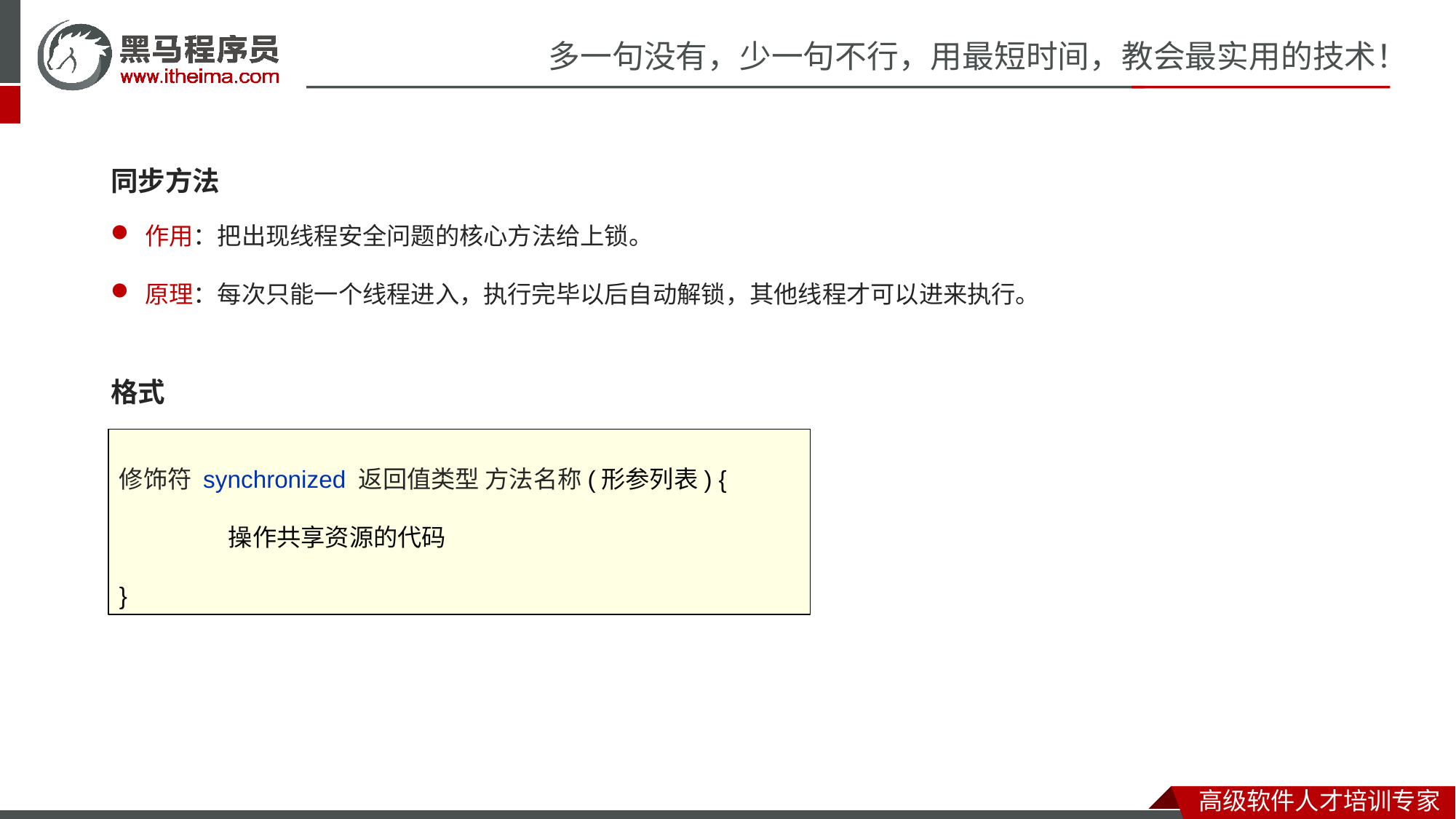

同步方法
作用：把出现线程安全问题的核心方法给上锁。
原理：每次只能一个线程进入，执行完毕以后自动解锁，其他线程才可以进来执行。
格式
修饰符 synchronized 返回值类型 方法名称(形参列表) {
	操作共享资源的代码
}